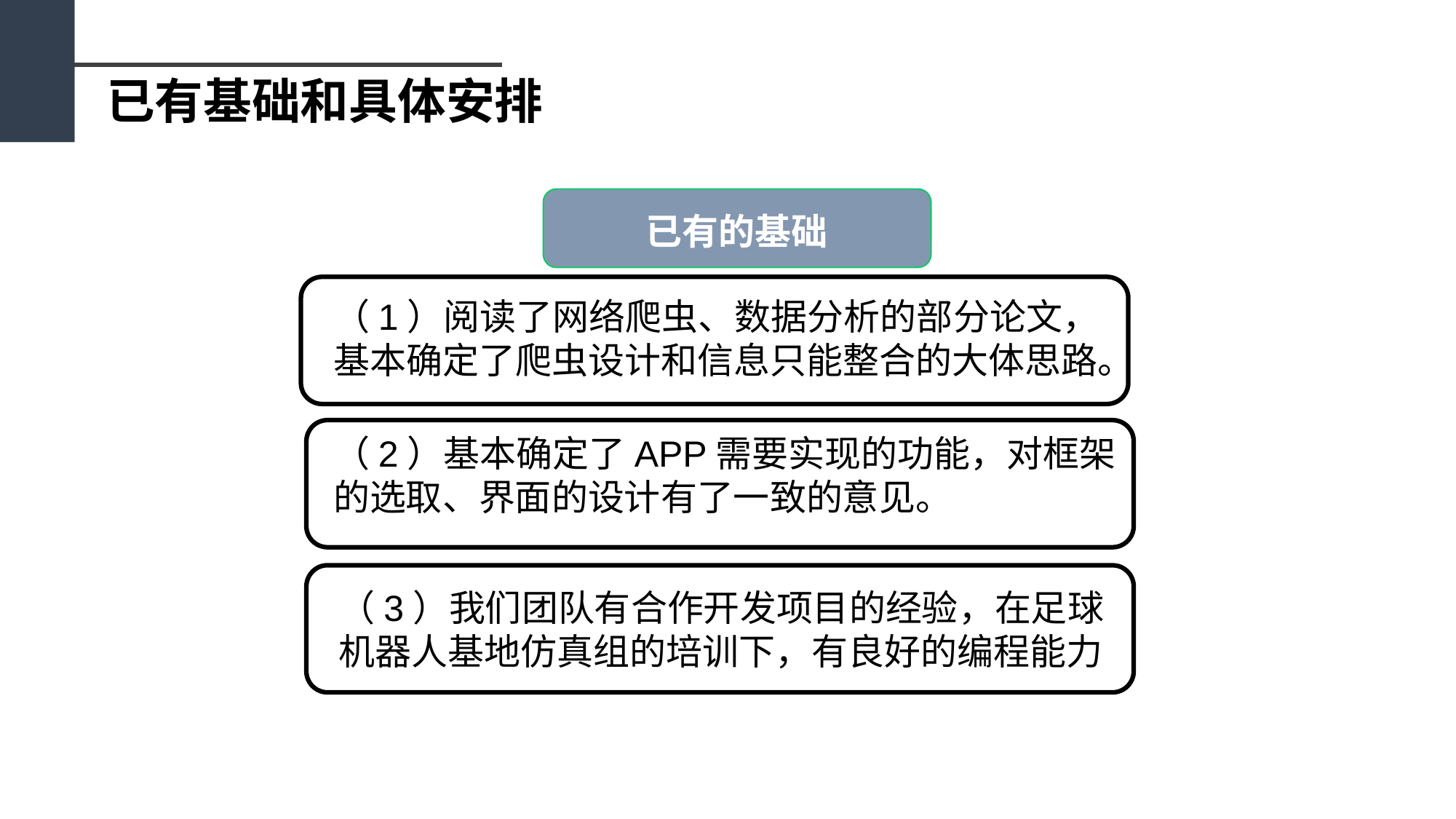

已有基础和具体安排

已有的基础

（1）阅读了网络爬虫、数据分析的部分论文，基本确定了爬虫设计和信息只能整合的大体思路。

（2）基本确定了APP需要实现的功能，对框架的选取、界面的设计有了一致的意见。
软件
我们的情

（3）我们团队有合作开发项目的经验，在足球机器人基地仿真组的培训下，有良好的编程能力
我们相信我们一定可以！